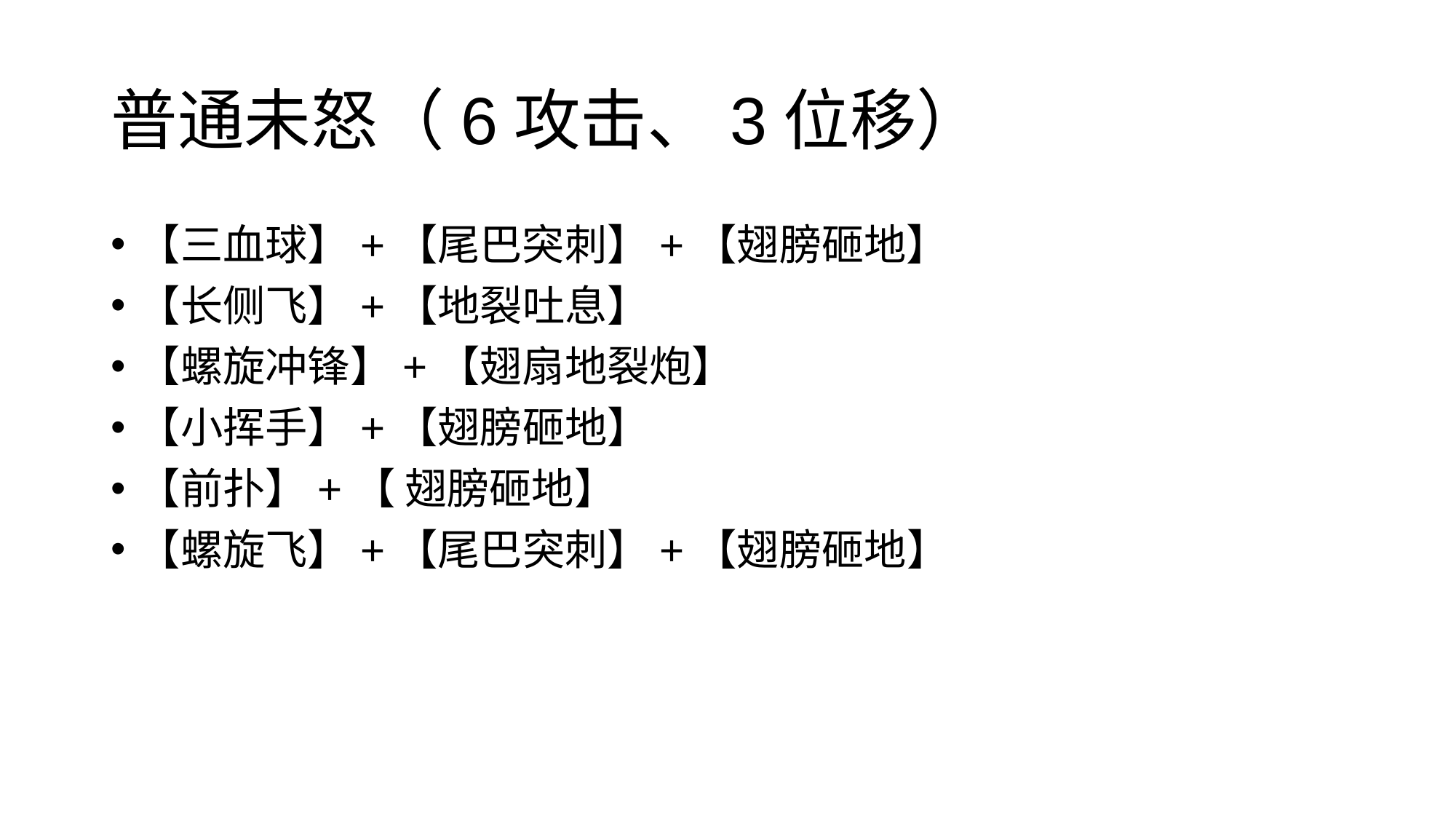

# 普通未怒（6攻击、3位移）
【三血球】+【尾巴突刺】+【翅膀砸地】
【长侧飞】+【地裂吐息】
【螺旋冲锋】+【翅扇地裂炮】
【小挥手】+【翅膀砸地】
【前扑】+【 翅膀砸地】
【螺旋飞】+【尾巴突刺】+【翅膀砸地】